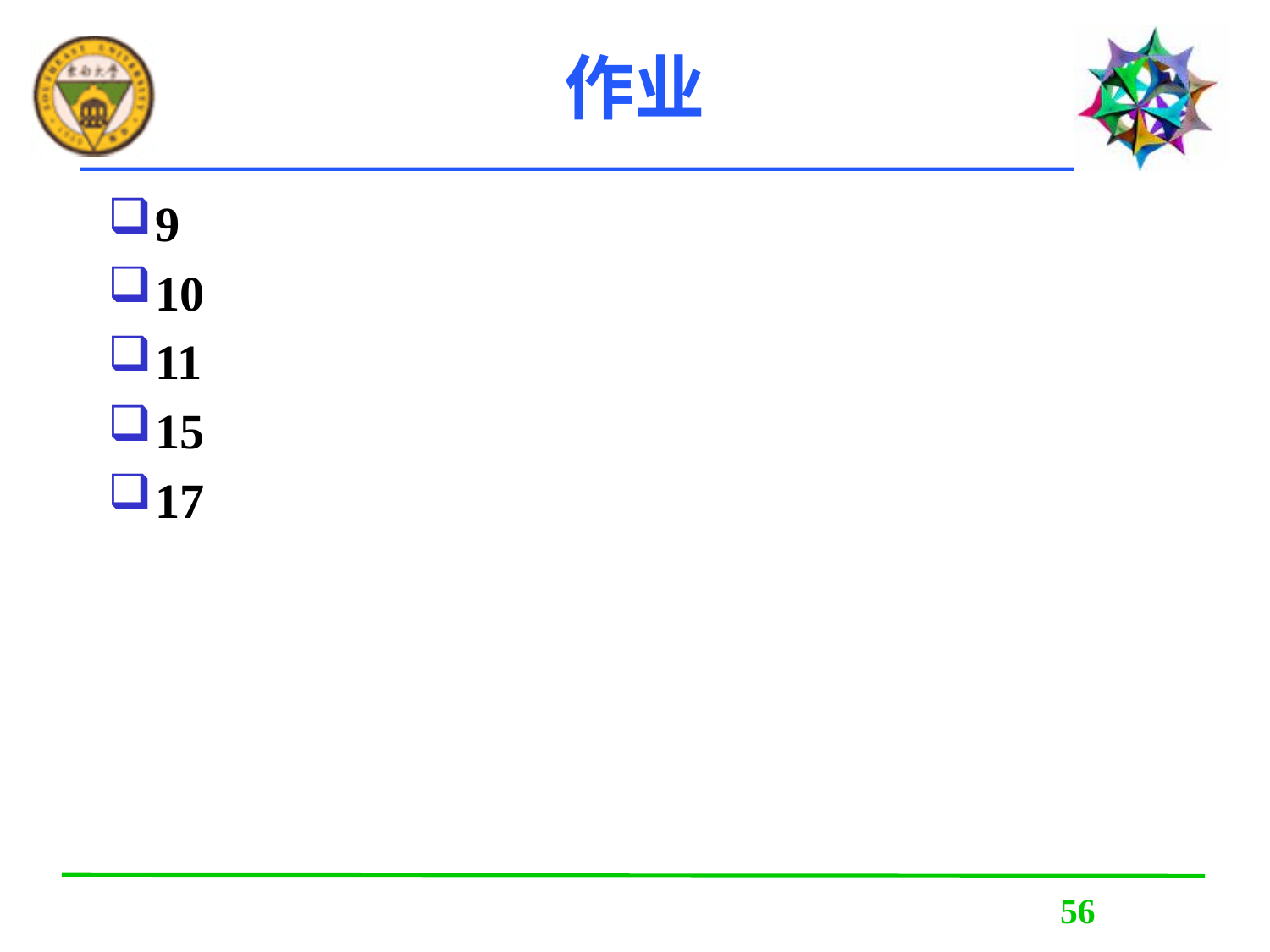

# 作业
9
10
11
15
17